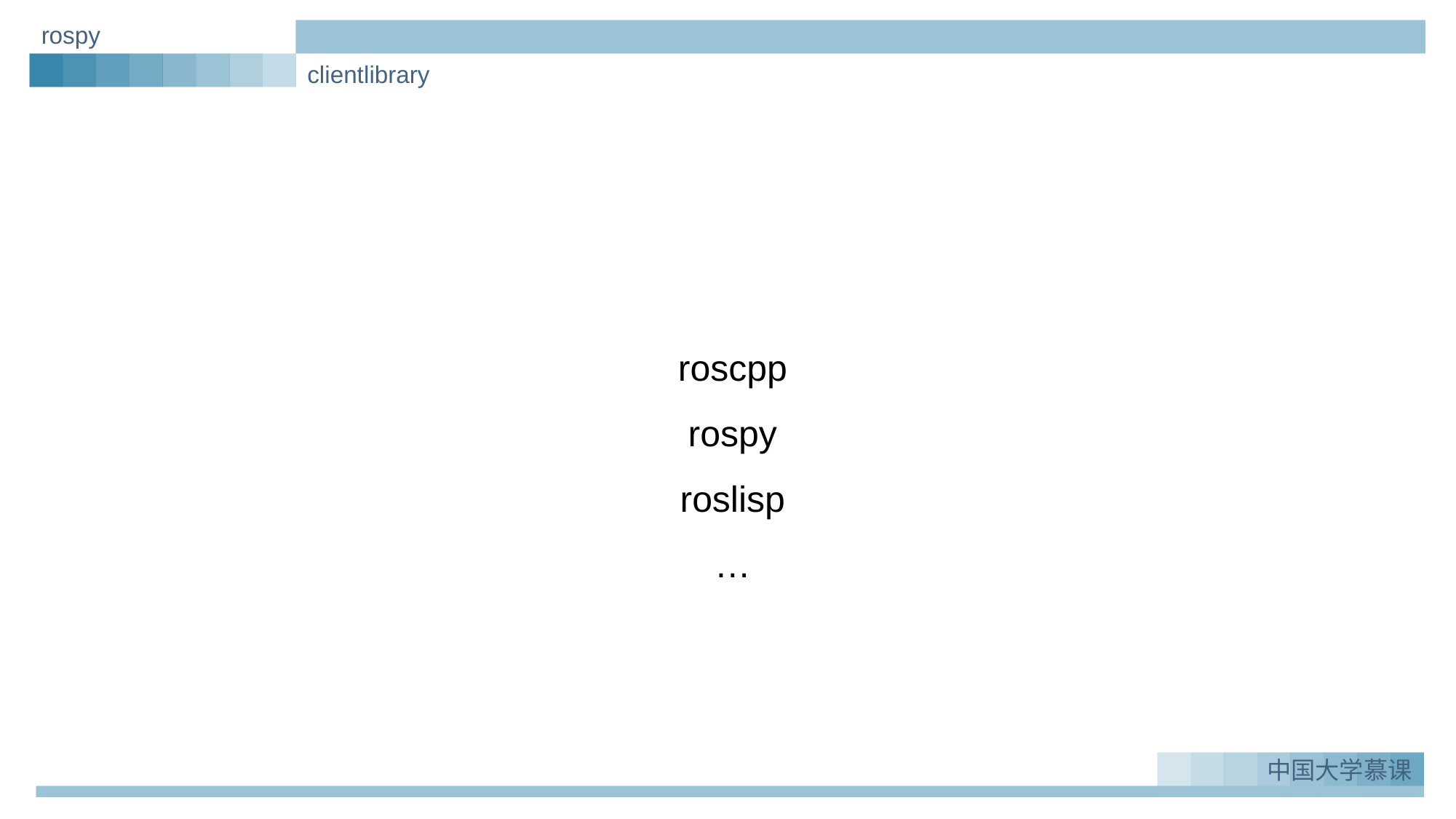

rospy
clientlibrary
roscpp
rospy
roslisp
…
中国大学慕课